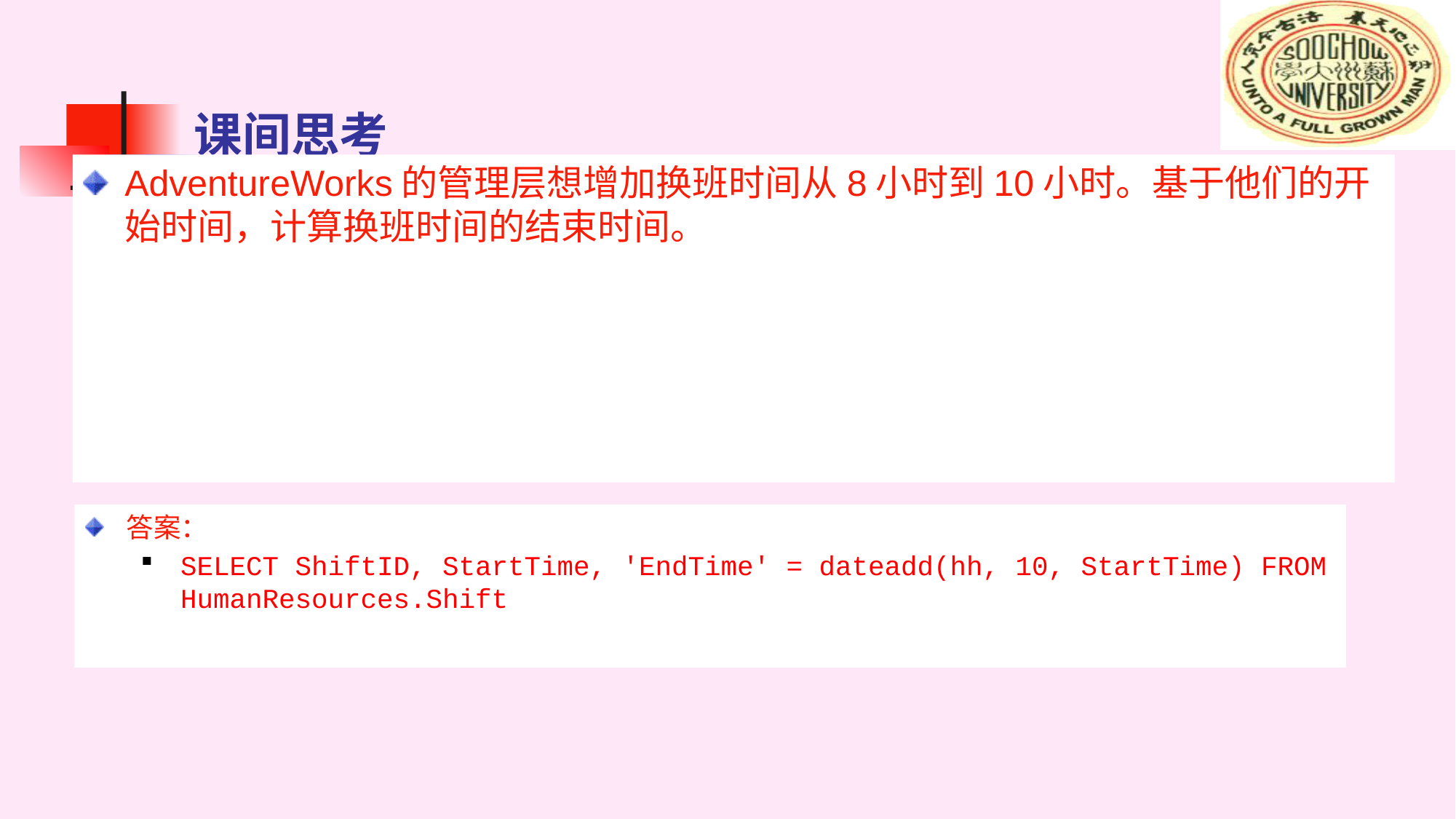

# 课间思考
AdventureWorks的管理层想增加换班时间从8小时到10小时。基于他们的开始时间，计算换班时间的结束时间。

答案：
SELECT ShiftID, StartTime, 'EndTime' = dateadd(hh, 10, StartTime) FROM HumanResources.Shift